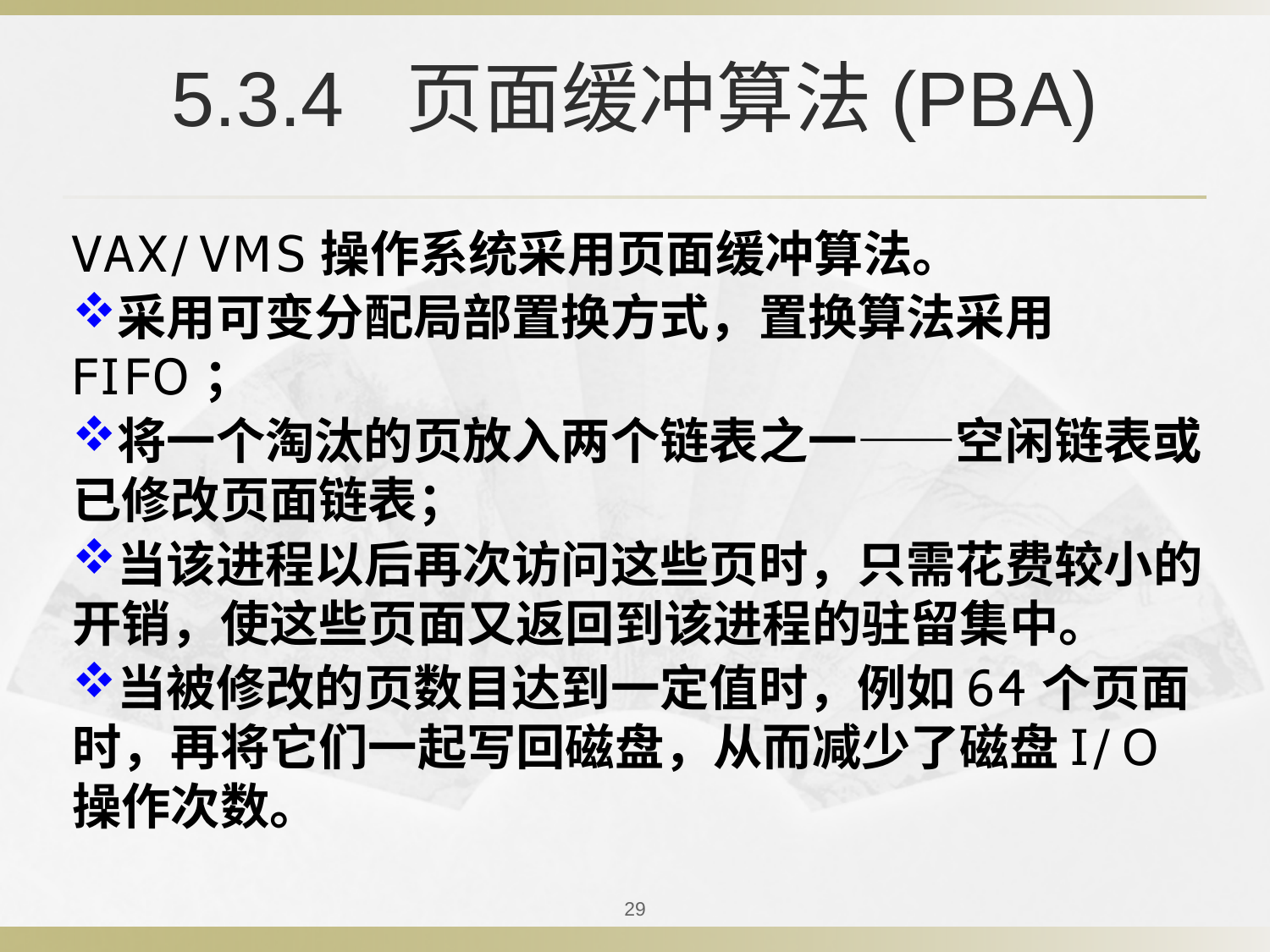

# 5.3.4  页面缓冲算法(PBA)
VAX/VMS操作系统采用页面缓冲算法。
采用可变分配局部置换方式，置换算法采用FIFO；
将一个淘汰的页放入两个链表之一——空闲链表或已修改页面链表；
当该进程以后再次访问这些页时，只需花费较小的开销，使这些页面又返回到该进程的驻留集中。
当被修改的页数目达到一定值时，例如64个页面时，再将它们一起写回磁盘，从而减少了磁盘I/O操作次数。
29